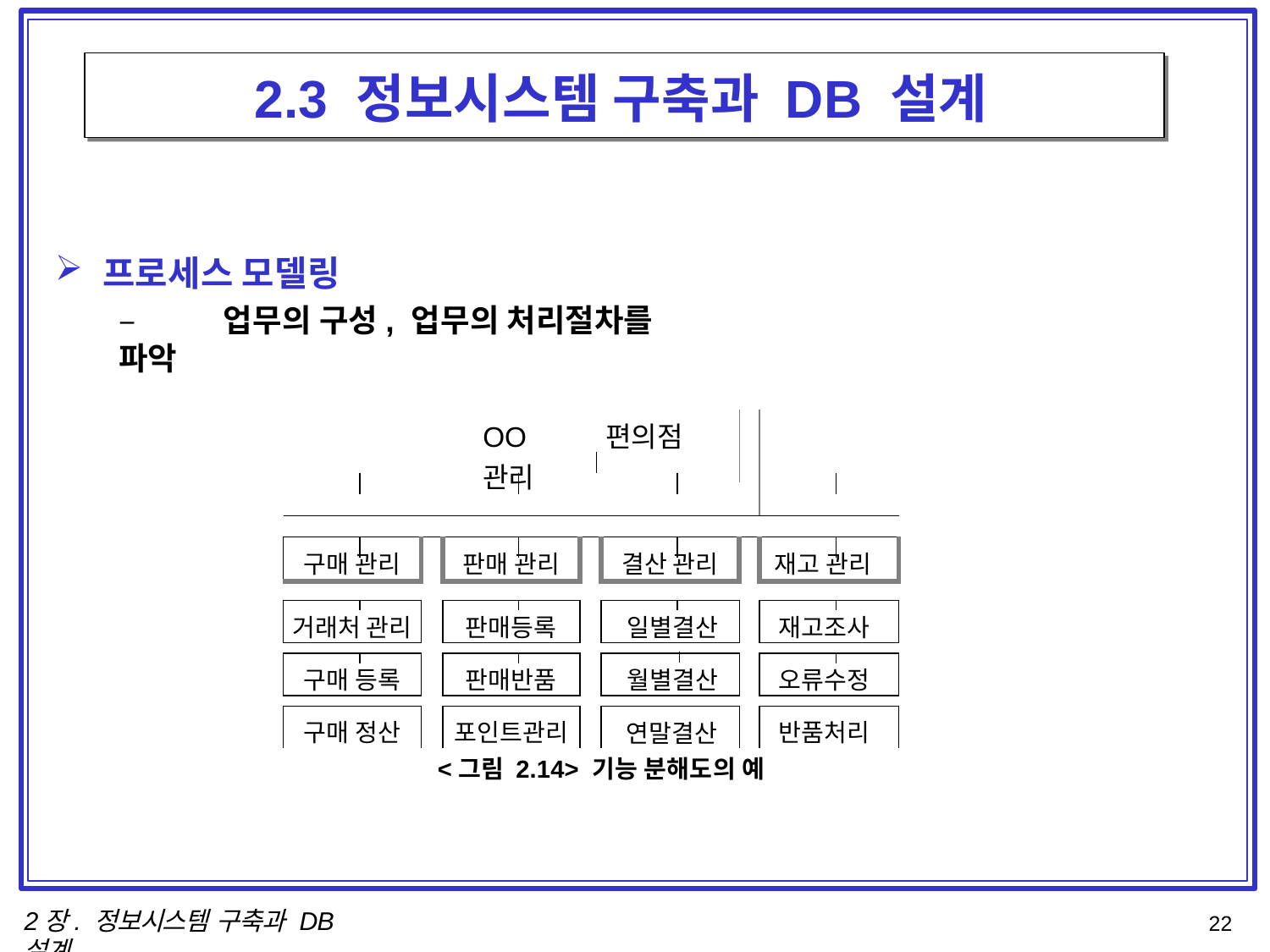

# 2.3 정보시스템 구축과 DB 설계
프로세스 모델링
–	업무의 구성, 업무의 처리절차를 파악
|  | OO 편의점 관리 |  |  |  |  |  |
| --- | --- | --- | --- | --- | --- | --- |
|  |  |  |  |  |  |  |
|  |  |  |  |  |  |  |
| 구매 관리 |  | 판매 관리 |  | 결산 관리 |  | 재고 관리 |
|  |  |  |  |  |  |  |
| 거래처 관리 |  | 판매등록 |  | 일별결산 |  | 재고조사 |
|  |  |  |  |  |  |  |
| 구매 등록 |  | 판매반품 |  | 월별결산 |  | 오류수정 |
|  |  |  |  |  |  |  |
| 구매 정산 |  | 포인트관리 |  | 연말결산 |  | 반품처리 |

<그림 2.14> 기능 분해도의 예
2장. 정보시스템 구축과 DB설계
22